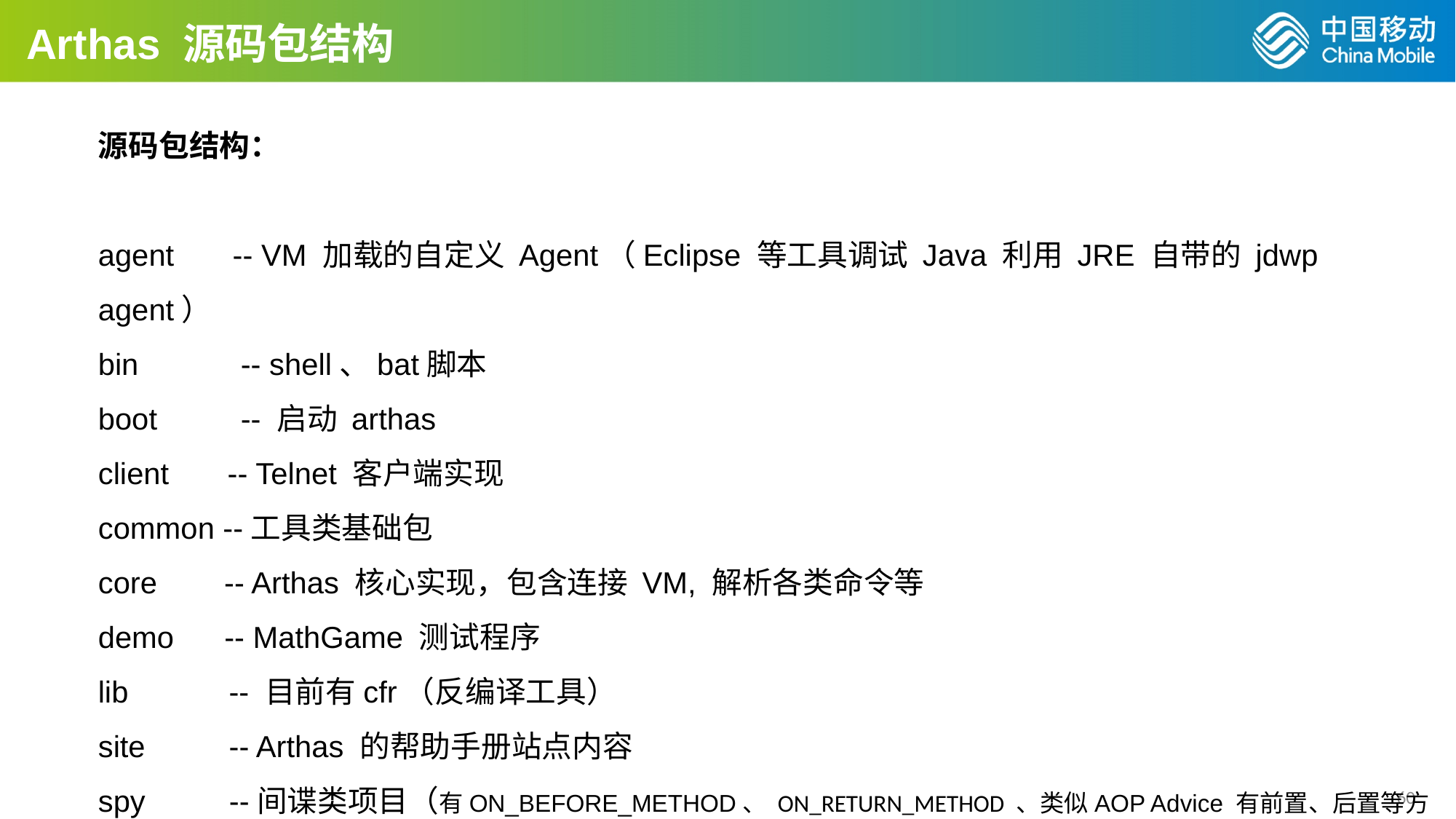

Arthas 源码包结构
源码包结构：

agent       -- VM 加载的自定义 Agent（Eclipse 等工具调试 Java 利用 JRE 自带的 jdwp agent）
bin	    -- shell、bat脚本
boot	    -- 启动 arthas
client       -- Telnet 客户端实现
common --工具类基础包
core        -- Arthas 核心实现，包含连接 VM, 解析各类命令等
demo      -- MathGame 测试程序
lib            -- 目前有cfr（反编译工具）
site          -- Arthas 的帮助手册站点内容
spy          --间谍类项目（有ON_BEFORE_METHOD、 ON_RETURN_METHOD 、类似AOP Advice 有前置、后置等方法）